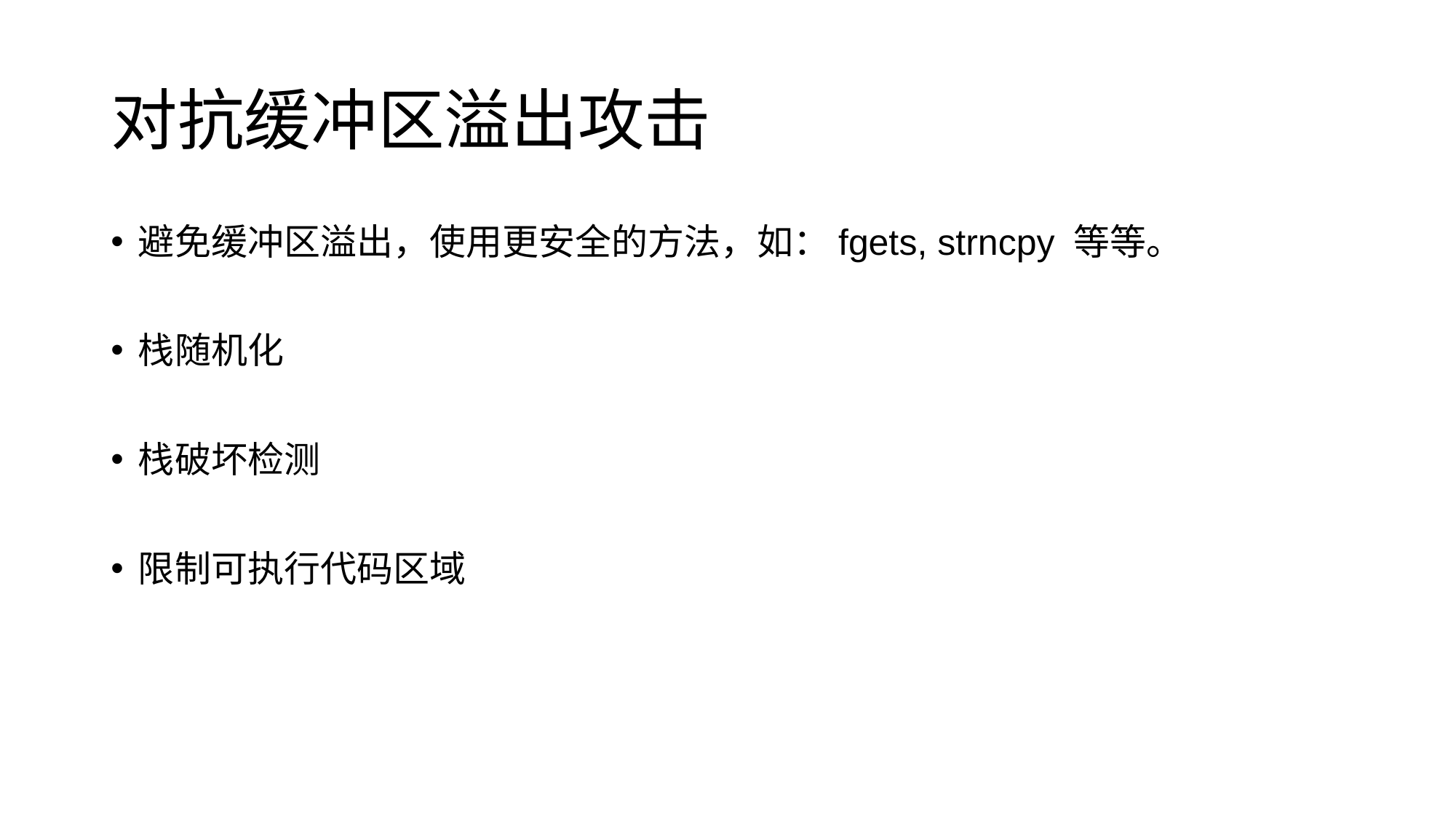

# 对抗缓冲区溢出攻击
避免缓冲区溢出，使用更安全的方法，如：fgets, strncpy 等等。

栈随机化

栈破坏检测

限制可执行代码区域